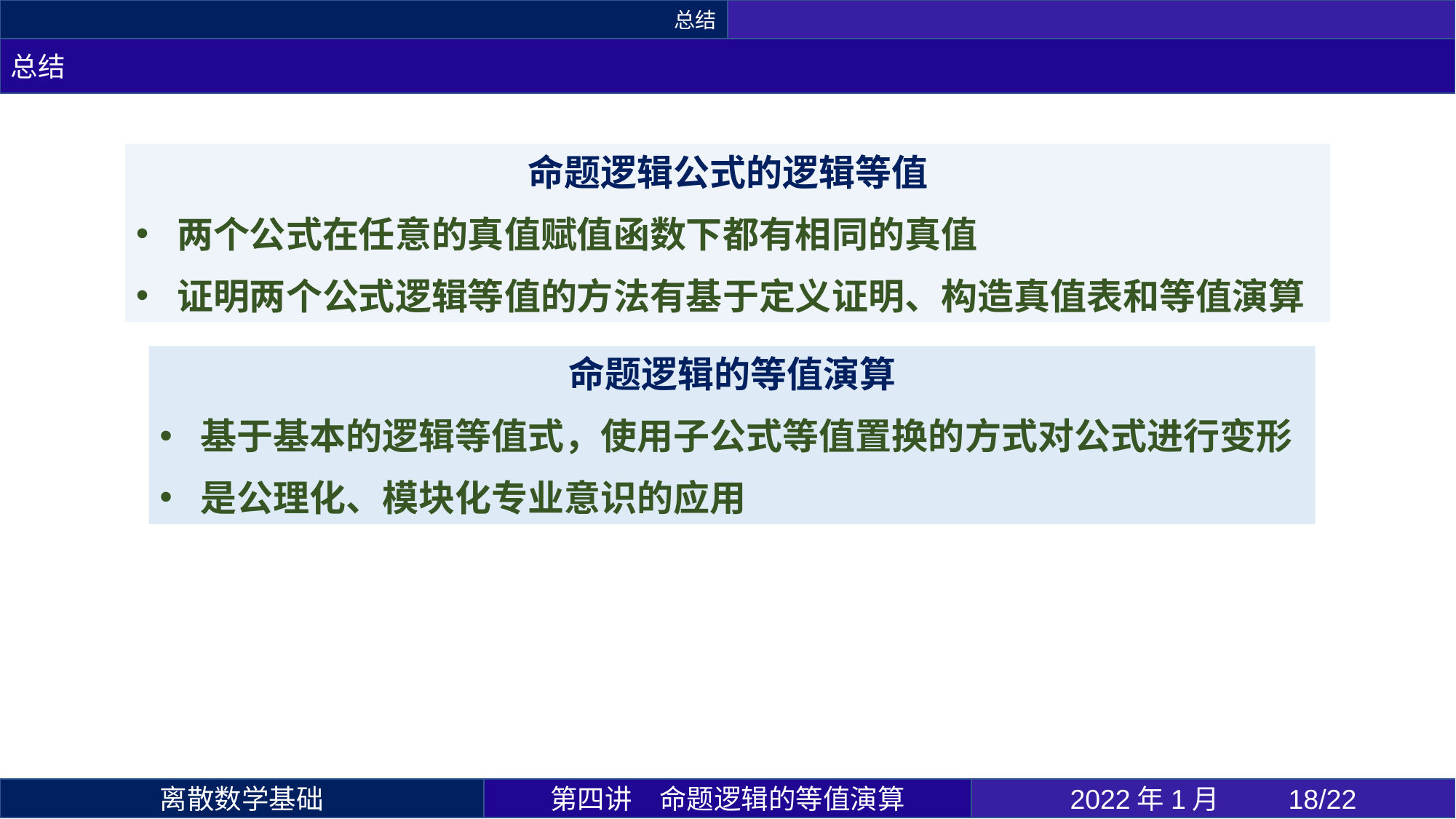

总结
总结
命题逻辑公式的逻辑等值
两个公式在任意的真值赋值函数下都有相同的真值
证明两个公式逻辑等值的方法有基于定义证明、构造真值表和等值演算
命题逻辑的等值演算
基于基本的逻辑等值式，使用子公式等值置换的方式对公式进行变形
是公理化、模块化专业意识的应用
第四讲	命题逻辑的等值演算
2022年1月 	18/22
离散数学基础